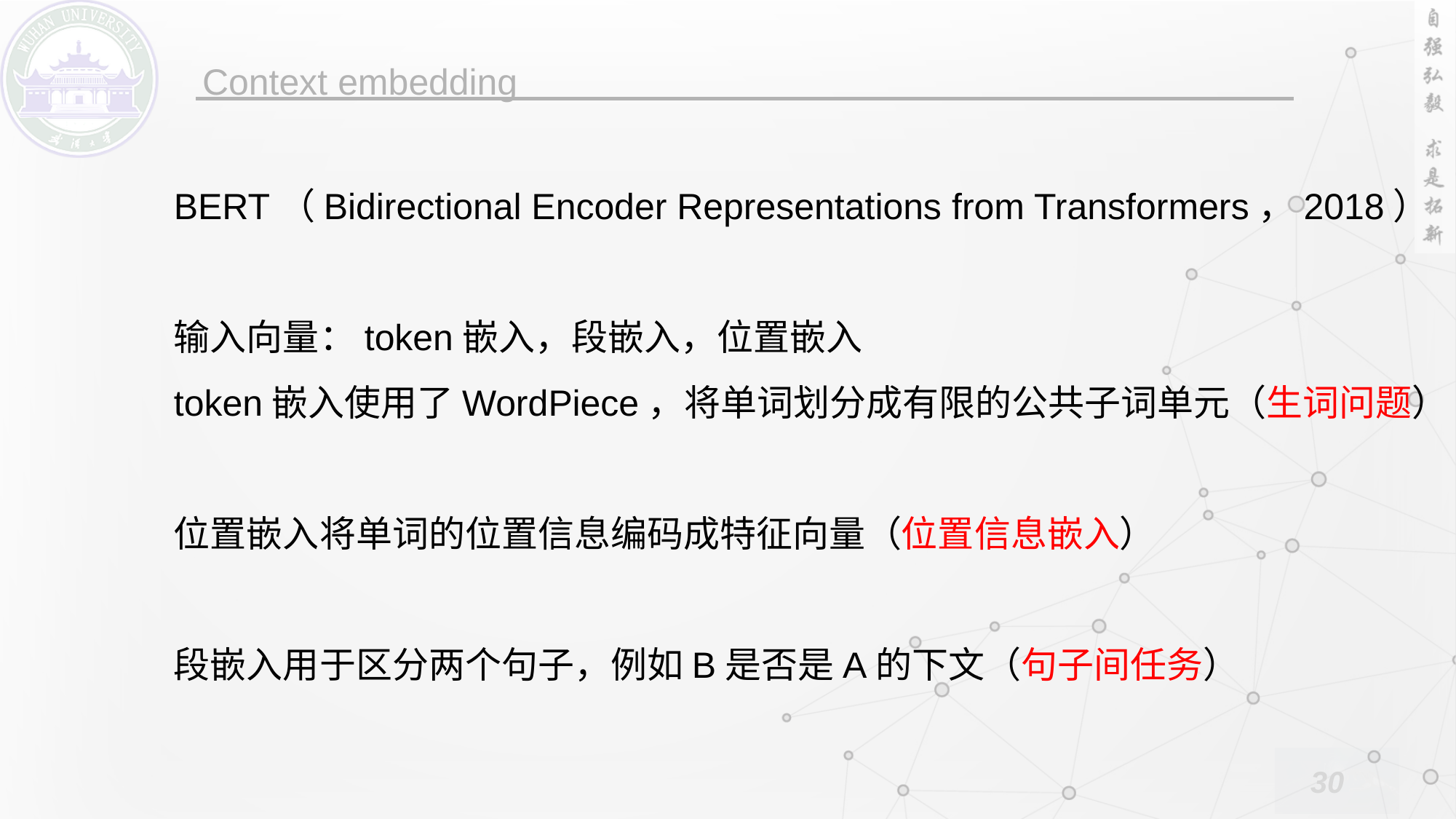

BERT（Bidirectional Encoder Representations from Transformers，2018）

输入向量：token嵌入，段嵌入，位置嵌入
token嵌入使用了WordPiece，将单词划分成有限的公共子词单元（生词问题）

位置嵌入将单词的位置信息编码成特征向量（位置信息嵌入）

段嵌入用于区分两个句子，例如B是否是A的下文（句子间任务）
30